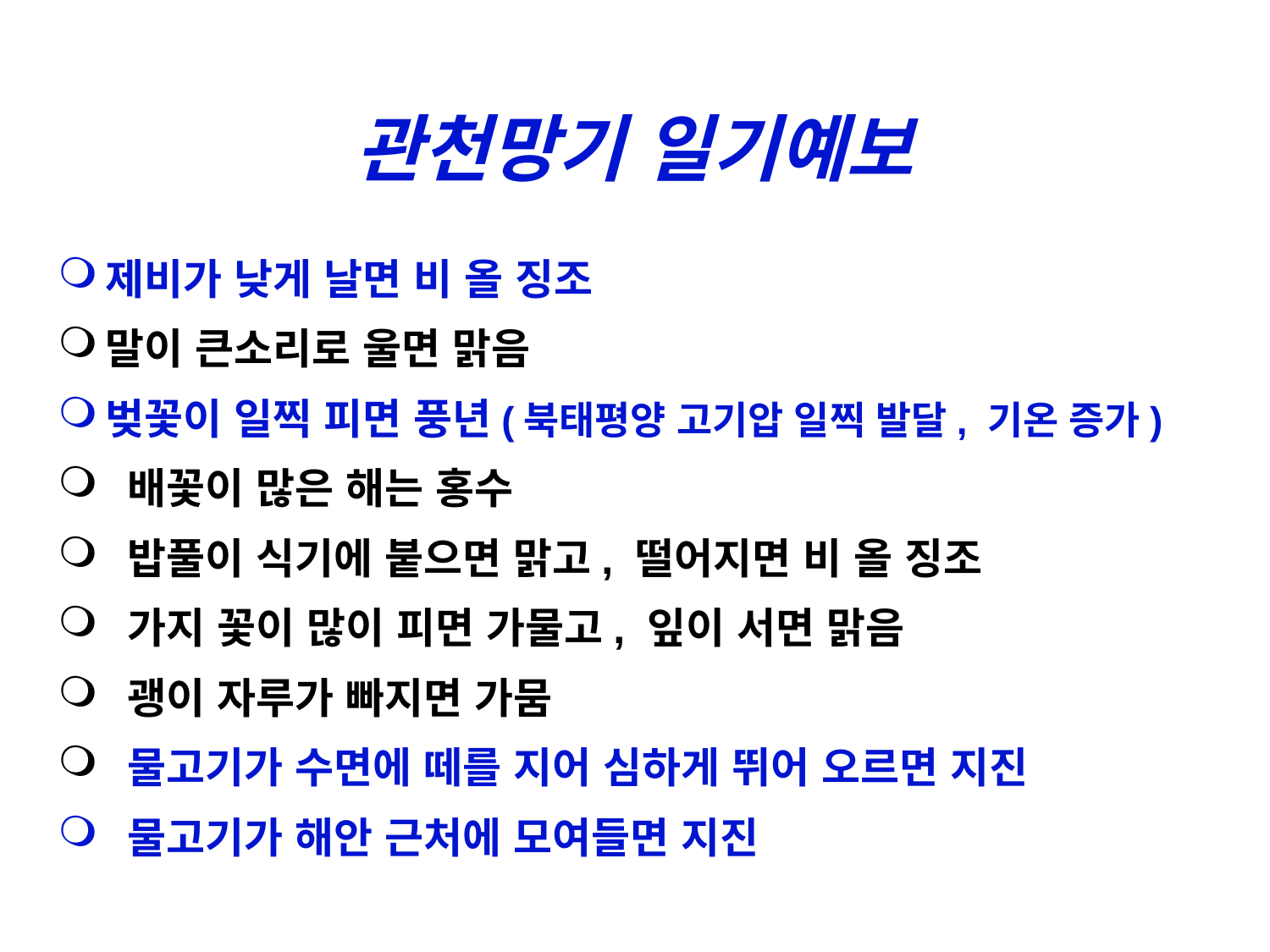

# 관천망기 일기예보
제비가 낮게 날면 비 올 징조
말이 큰소리로 울면 맑음
벚꽃이 일찍 피면 풍년(북태평양 고기압 일찍 발달, 기온 증가)
 배꽃이 많은 해는 홍수
 밥풀이 식기에 붙으면 맑고, 떨어지면 비 올 징조
 가지 꽃이 많이 피면 가물고, 잎이 서면 맑음
 괭이 자루가 빠지면 가뭄
 물고기가 수면에 떼를 지어 심하게 뛰어 오르면 지진
 물고기가 해안 근처에 모여들면 지진